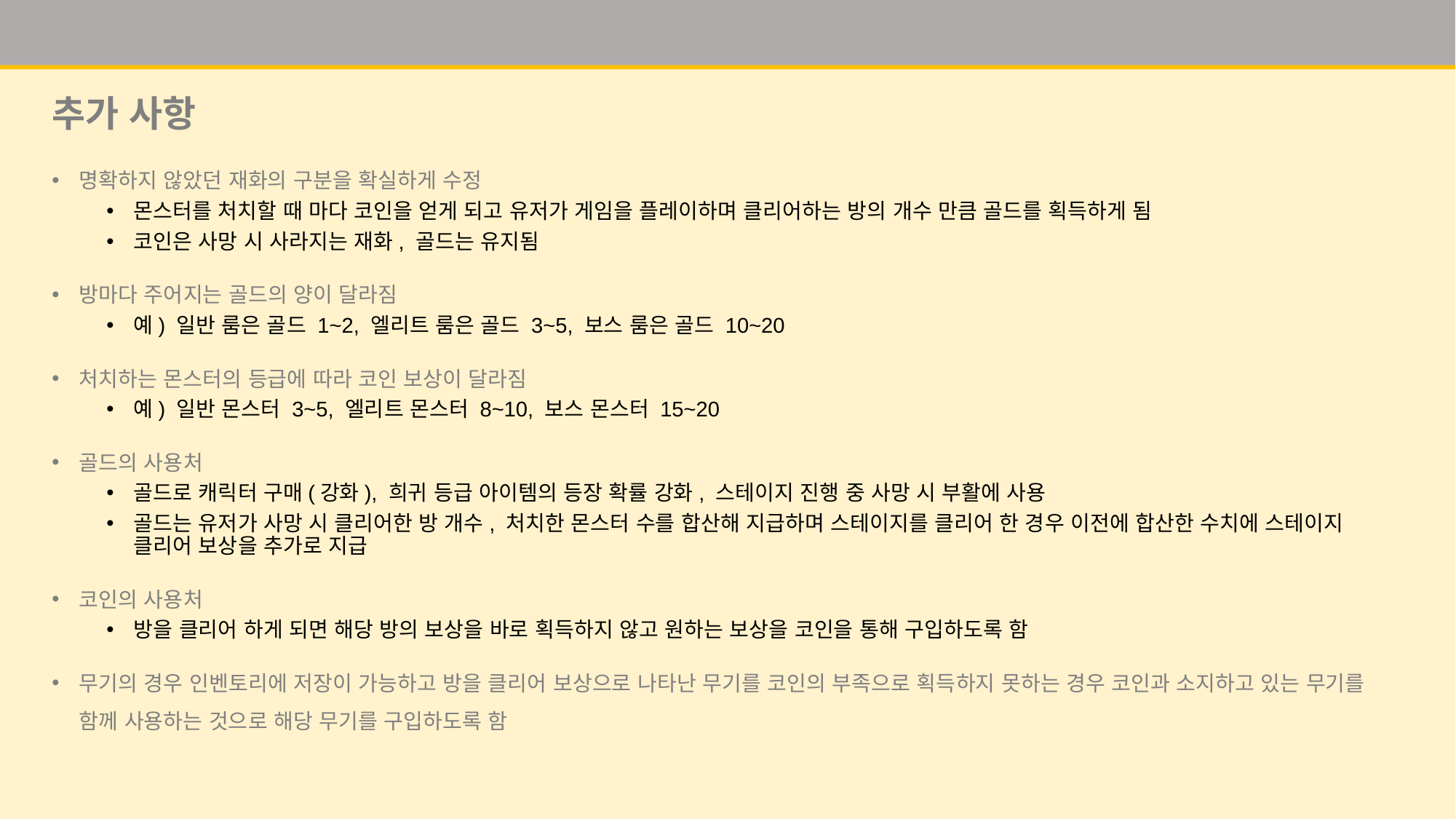

# 추가 사항
명확하지 않았던 재화의 구분을 확실하게 수정
몬스터를 처치할 때 마다 코인을 얻게 되고 유저가 게임을 플레이하며 클리어하는 방의 개수 만큼 골드를 획득하게 됨
코인은 사망 시 사라지는 재화, 골드는 유지됨
방마다 주어지는 골드의 양이 달라짐
예) 일반 룸은 골드 1~2, 엘리트 룸은 골드 3~5, 보스 룸은 골드 10~20
처치하는 몬스터의 등급에 따라 코인 보상이 달라짐
예) 일반 몬스터 3~5, 엘리트 몬스터 8~10, 보스 몬스터 15~20
골드의 사용처
골드로 캐릭터 구매(강화), 희귀 등급 아이템의 등장 확률 강화, 스테이지 진행 중 사망 시 부활에 사용
골드는 유저가 사망 시 클리어한 방 개수, 처치한 몬스터 수를 합산해 지급하며 스테이지를 클리어 한 경우 이전에 합산한 수치에 스테이지 클리어 보상을 추가로 지급
코인의 사용처
방을 클리어 하게 되면 해당 방의 보상을 바로 획득하지 않고 원하는 보상을 코인을 통해 구입하도록 함
무기의 경우 인벤토리에 저장이 가능하고 방을 클리어 보상으로 나타난 무기를 코인의 부족으로 획득하지 못하는 경우 코인과 소지하고 있는 무기를 함께 사용하는 것으로 해당 무기를 구입하도록 함